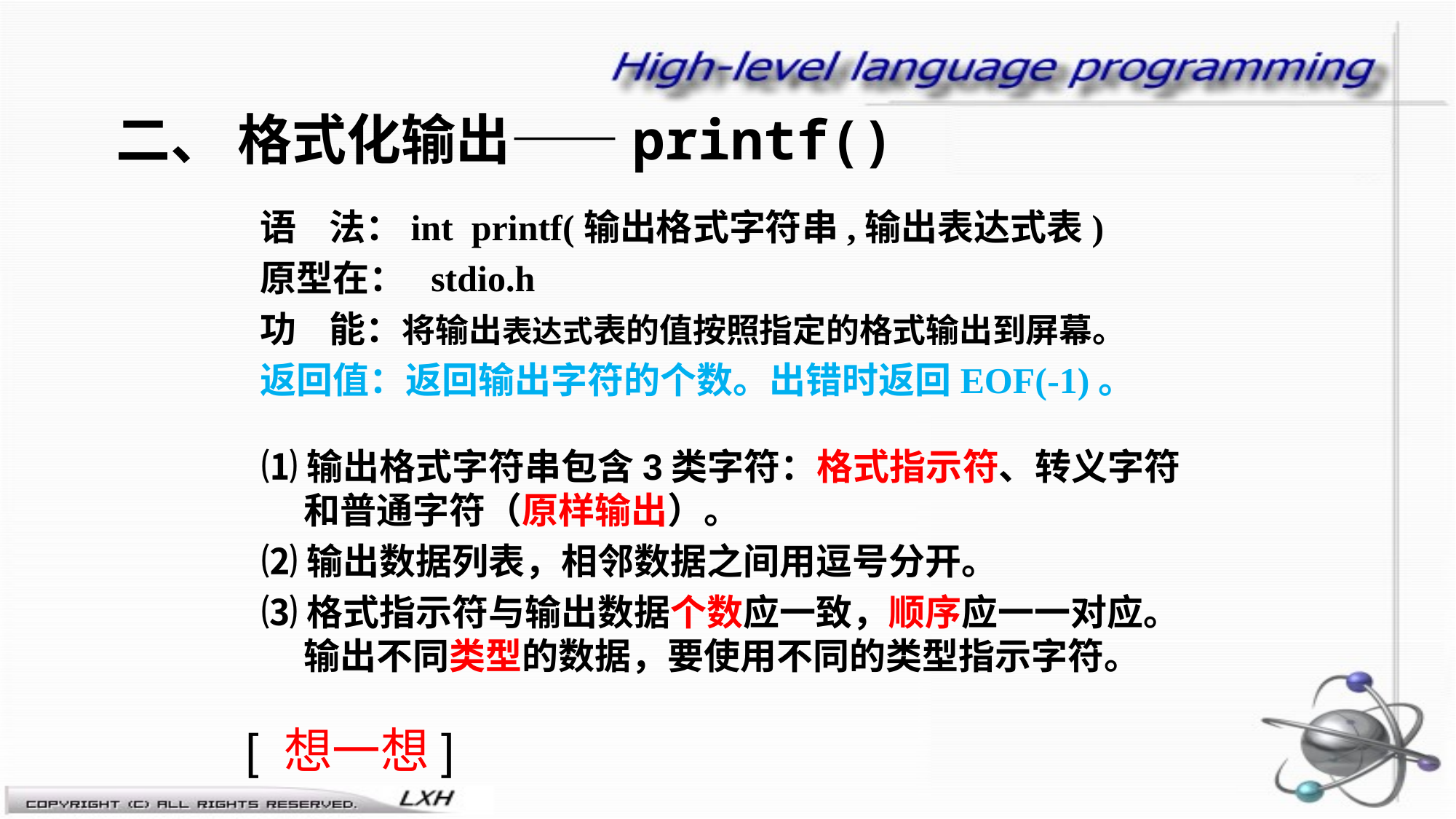

# 二、 格式化输出——printf()
语    法：int  printf(输出格式字符串,输出表达式表)
原型在：  stdio.h
功    能：将输出表达式表的值按照指定的格式输出到屏幕。
返回值：返回输出字符的个数。出错时返回EOF(-1)。
⑴输出格式字符串包含3类字符：格式指示符、转义字符和普通字符（原样输出）。
⑵输出数据列表，相邻数据之间用逗号分开。
⑶格式指示符与输出数据个数应一致，顺序应一一对应。输出不同类型的数据，要使用不同的类型指示字符。

[ 想一想]